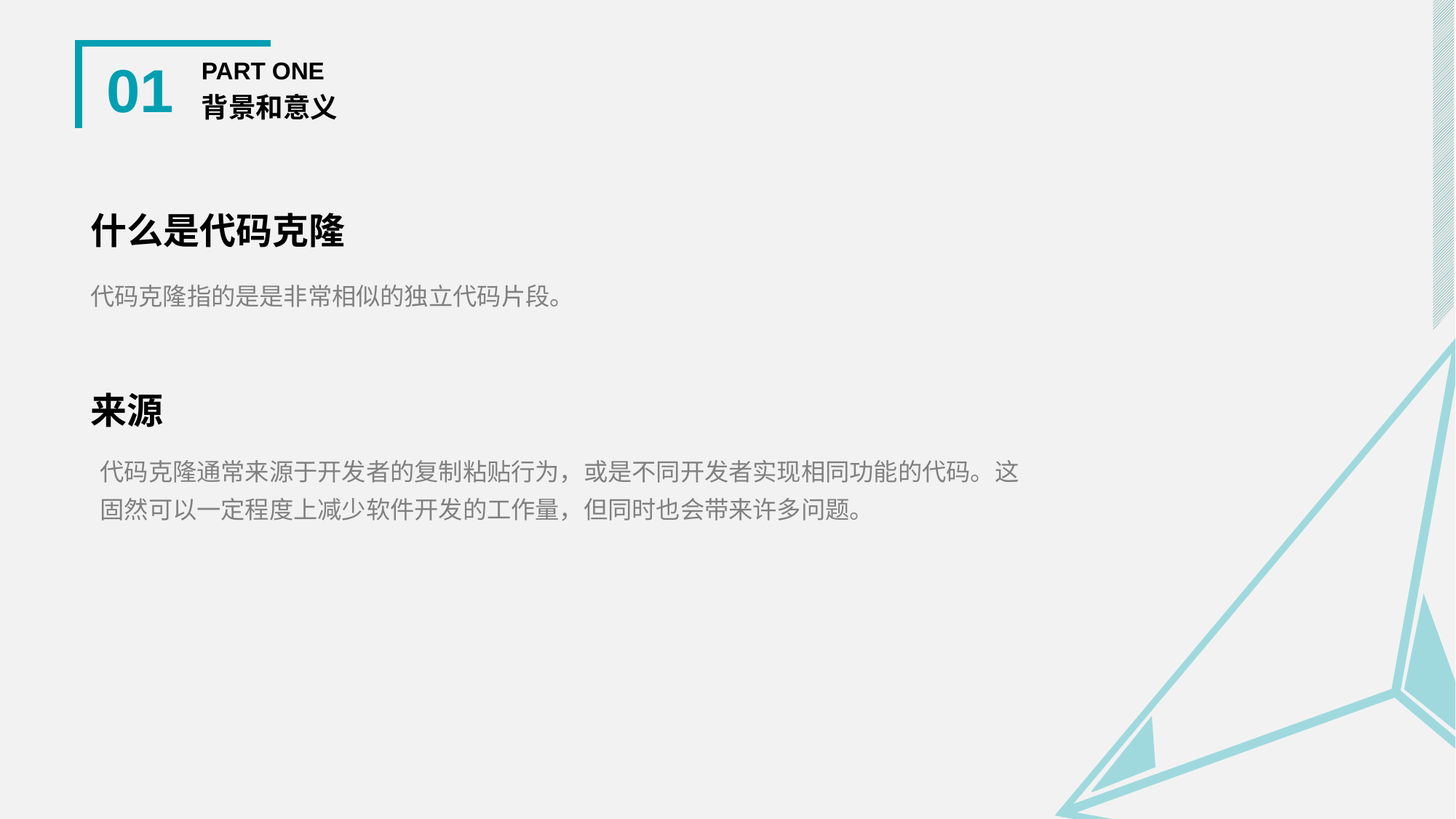

01
PART ONE
背景和意义
什么是代码克隆
代码克隆指的是是非常相似的独立代码片段。
来源
代码克隆通常来源于开发者的复制粘贴行为，或是不同开发者实现相同功能的代码。这固然可以一定程度上减少软件开发的工作量，但同时也会带来许多问题。